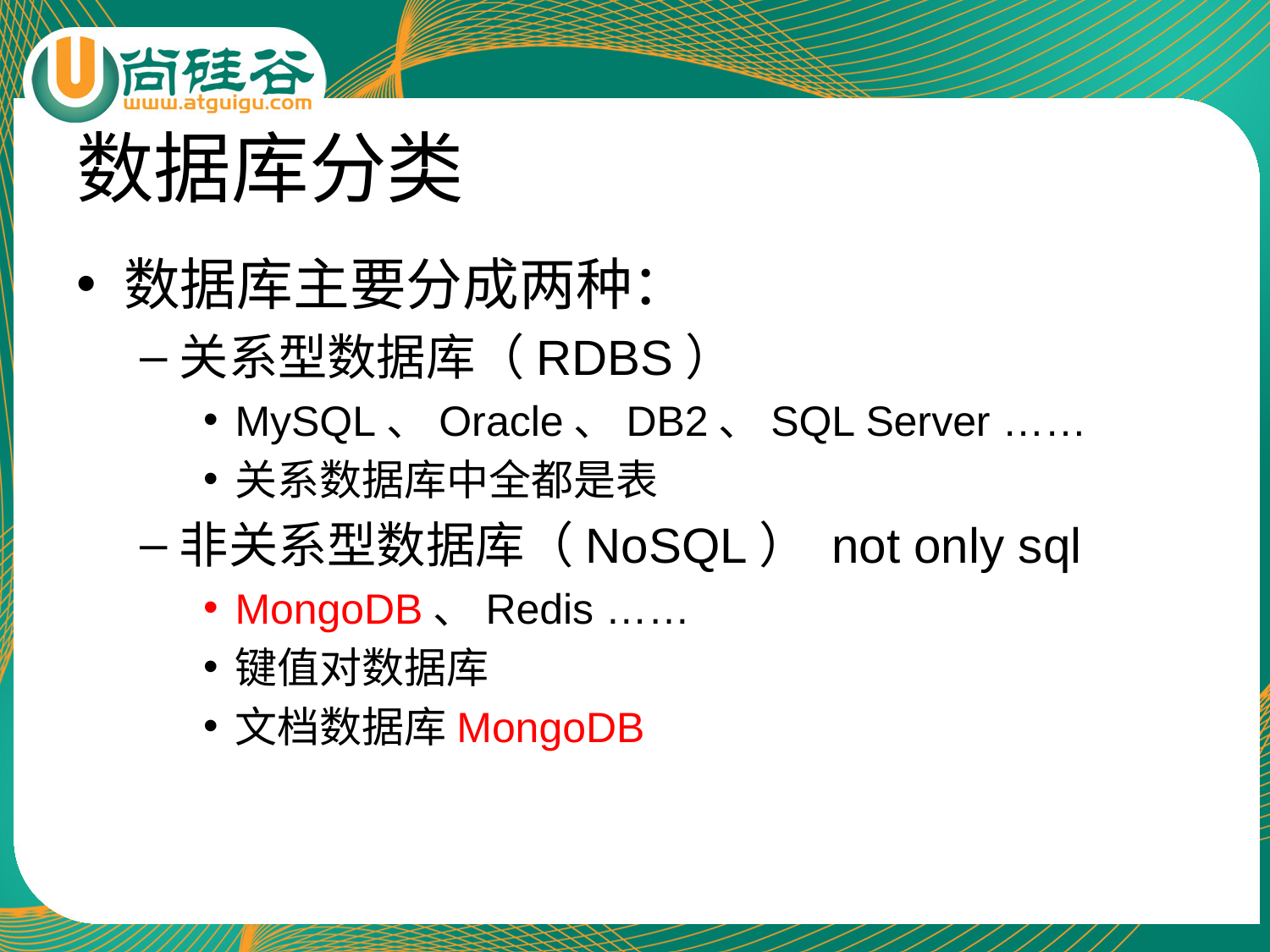

# 数据库分类
数据库主要分成两种：
关系型数据库（RDBS）
MySQL、Oracle、DB2、SQL Server ……
关系数据库中全都是表
非关系型数据库（NoSQL） not only sql
MongoDB、Redis ……
键值对数据库
文档数据库MongoDB